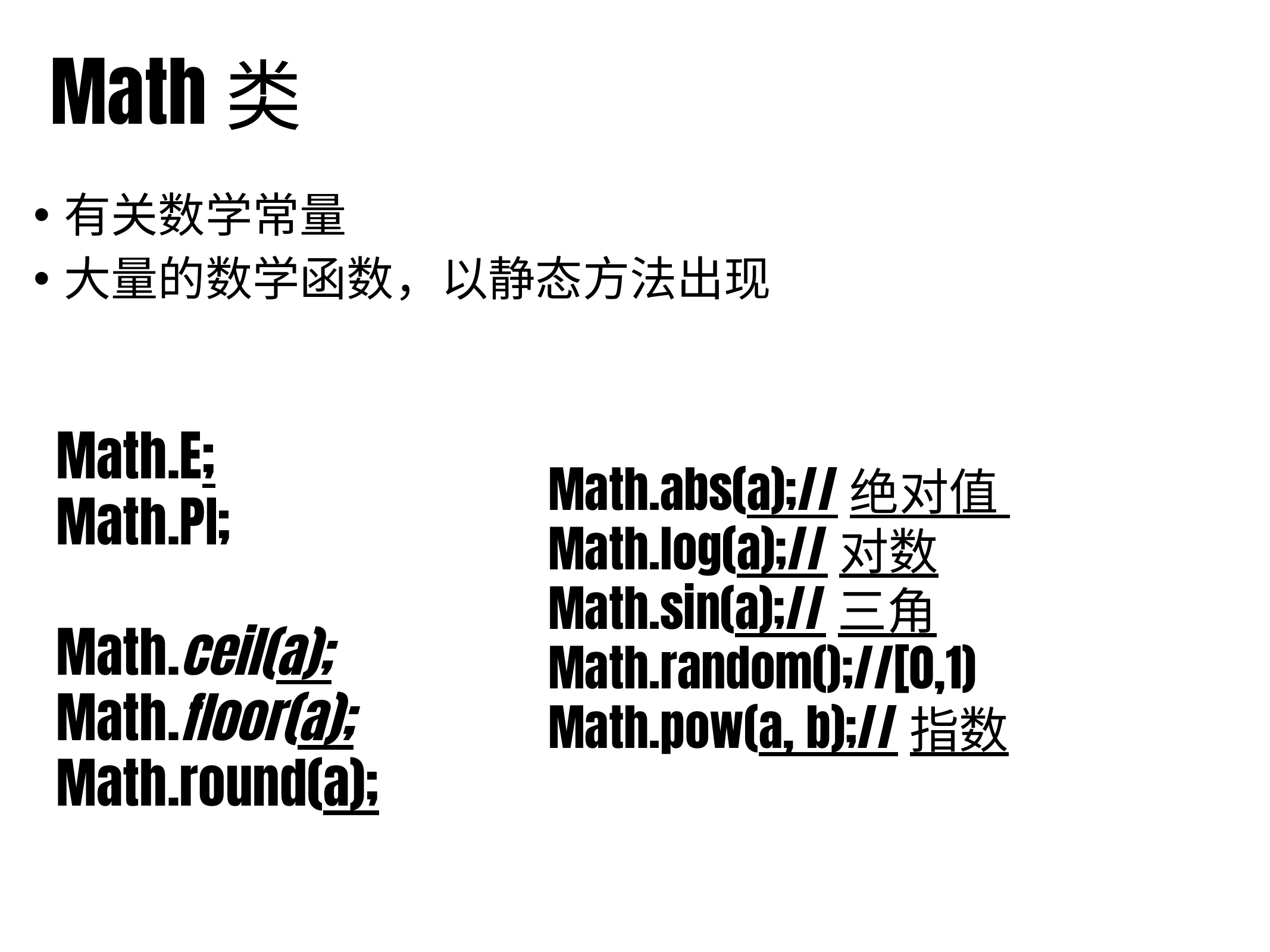

# Math类
有关数学常量
大量的数学函数，以静态方法出现

Math.E;
Math.PI;

Math.ceil(a);
Math.floor(a);
Math.round(a);

Math.abs(a);//绝对值
Math.log(a);//对数
Math.sin(a);//三角
Math.random();//[0,1)
Math.pow(a, b);//指数